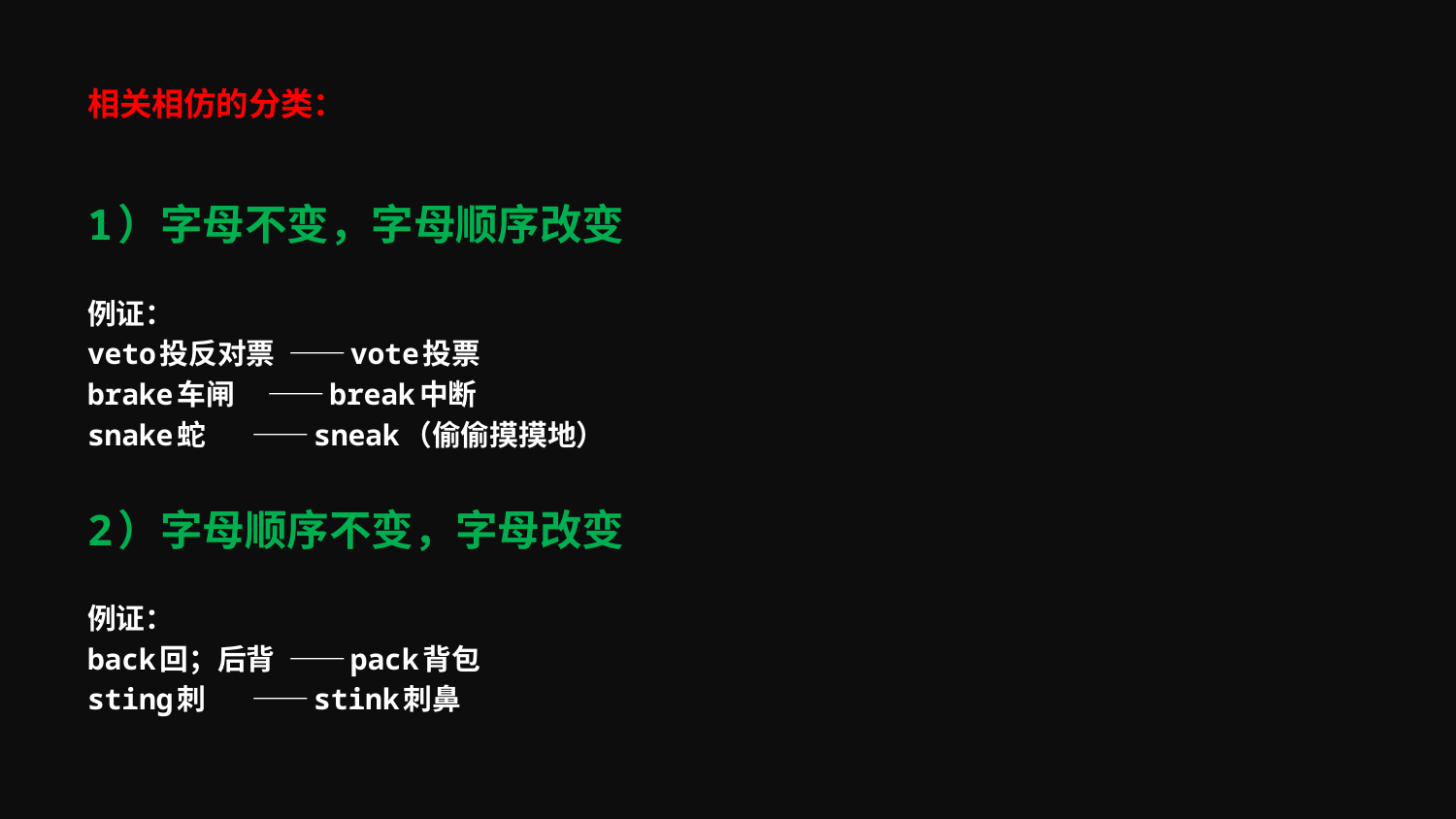

# 相关相仿的分类：
1）字母不变，字母顺序改变

例证：
veto投反对票  ——vote投票
brake车闸     ——break中断
snake蛇       ——sneak（偷偷摸摸地）

2）字母顺序不变，字母改变

例证：
back回；后背  ——pack背包
sting刺       ——stink刺鼻